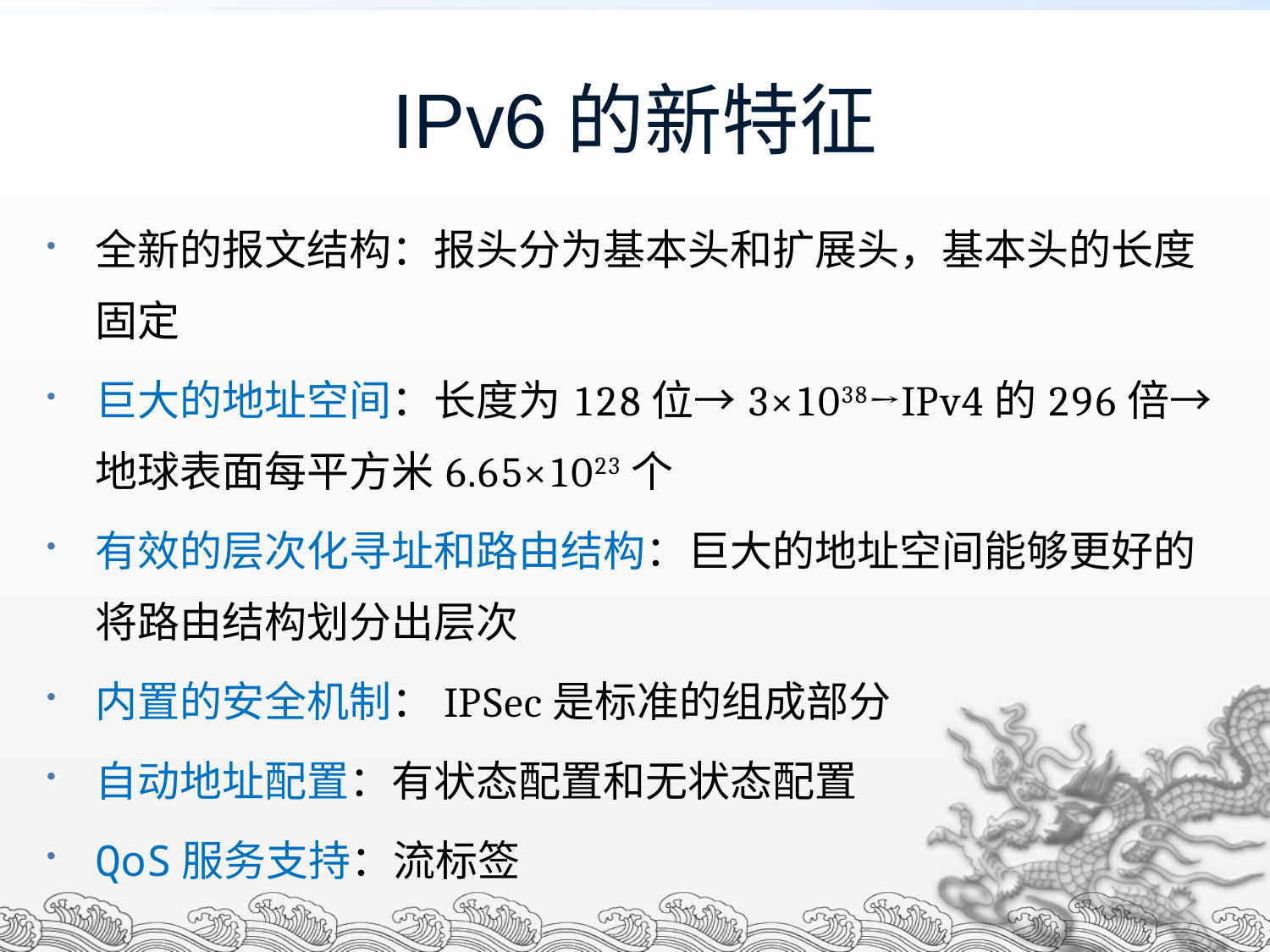

# IPv6的新特征
全新的报文结构：报头分为基本头和扩展头，基本头的长度固定
巨大的地址空间：长度为128位→3×1038→IPv4的296倍→地球表面每平方米6.65×1023个
有效的层次化寻址和路由结构：巨大的地址空间能够更好的将路由结构划分出层次
内置的安全机制：IPSec是标准的组成部分
自动地址配置：有状态配置和无状态配置
QoS服务支持：流标签